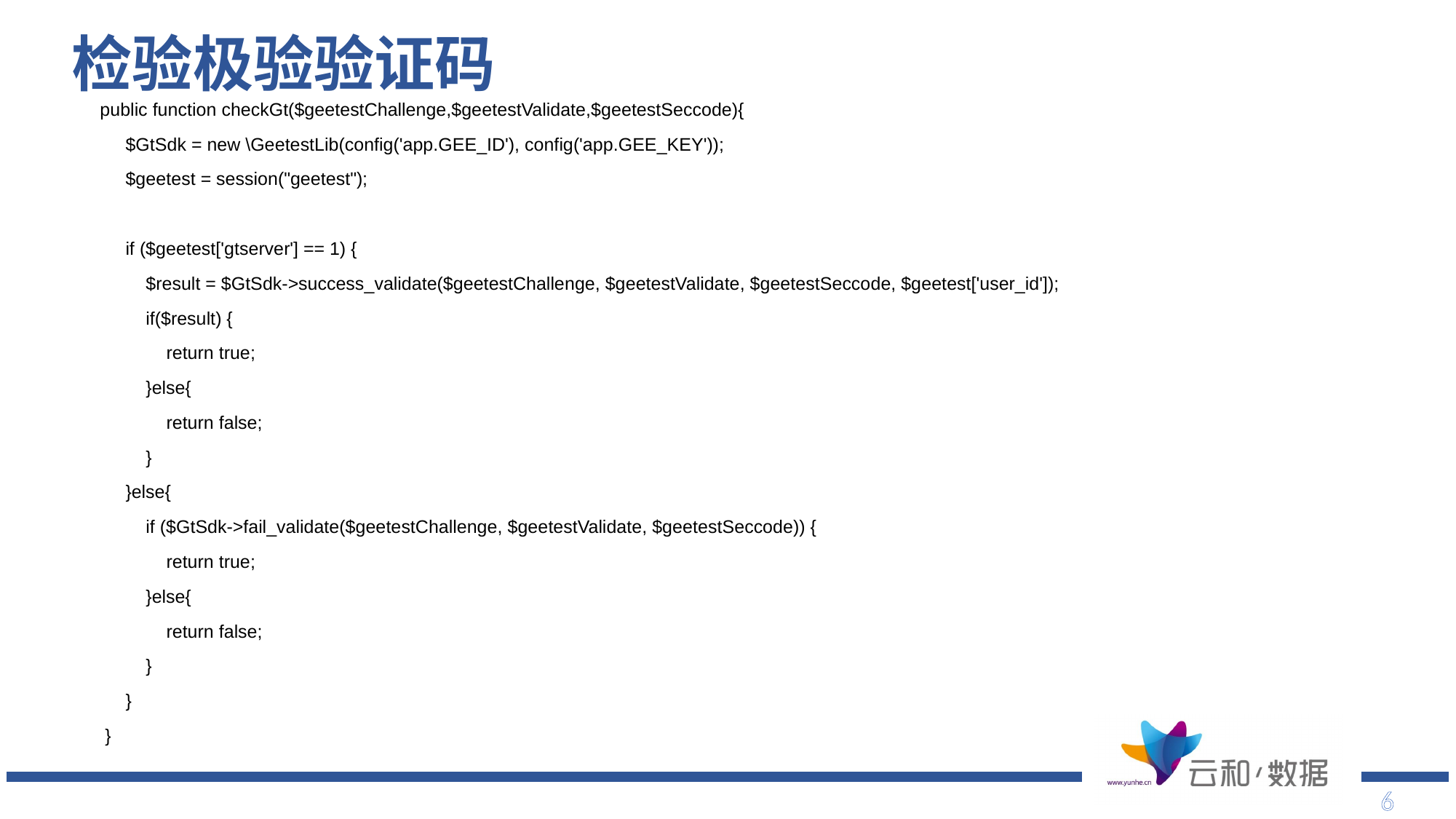

# 检验极验验证码
   public function checkGt($geetestChallenge,$geetestValidate,$geetestSeccode){
        $GtSdk = new \GeetestLib(config('app.GEE_ID'), config('app.GEE_KEY'));
        $geetest = session("geetest");

        if ($geetest['gtserver'] == 1) {
            $result = $GtSdk->success_validate($geetestChallenge, $geetestValidate, $geetestSeccode, $geetest['user_id']);
            if($result) {
                return true;
            }else{
                return false;
            }
        }else{
            if ($GtSdk->fail_validate($geetestChallenge, $geetestValidate, $geetestSeccode)) {
                return true;
            }else{
                return false;
            }
        }
    }